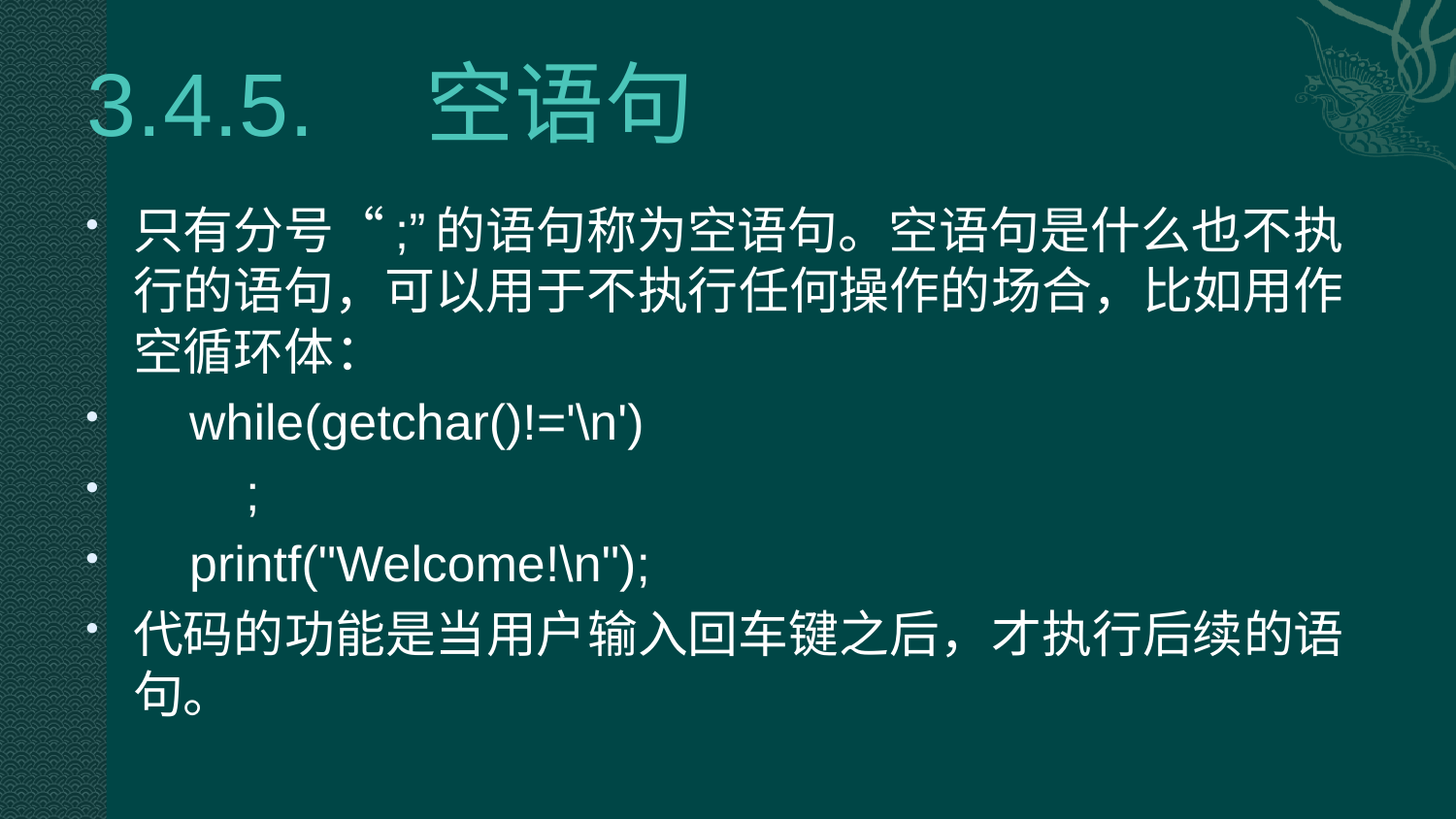

# 3.4.5.	 空语句
只有分号“;”的语句称为空语句。空语句是什么也不执行的语句，可以用于不执行任何操作的场合，比如用作空循环体：
    while(getchar()!='\n')
        ;
    printf("Welcome!\n");
代码的功能是当用户输入回车键之后，才执行后续的语句。